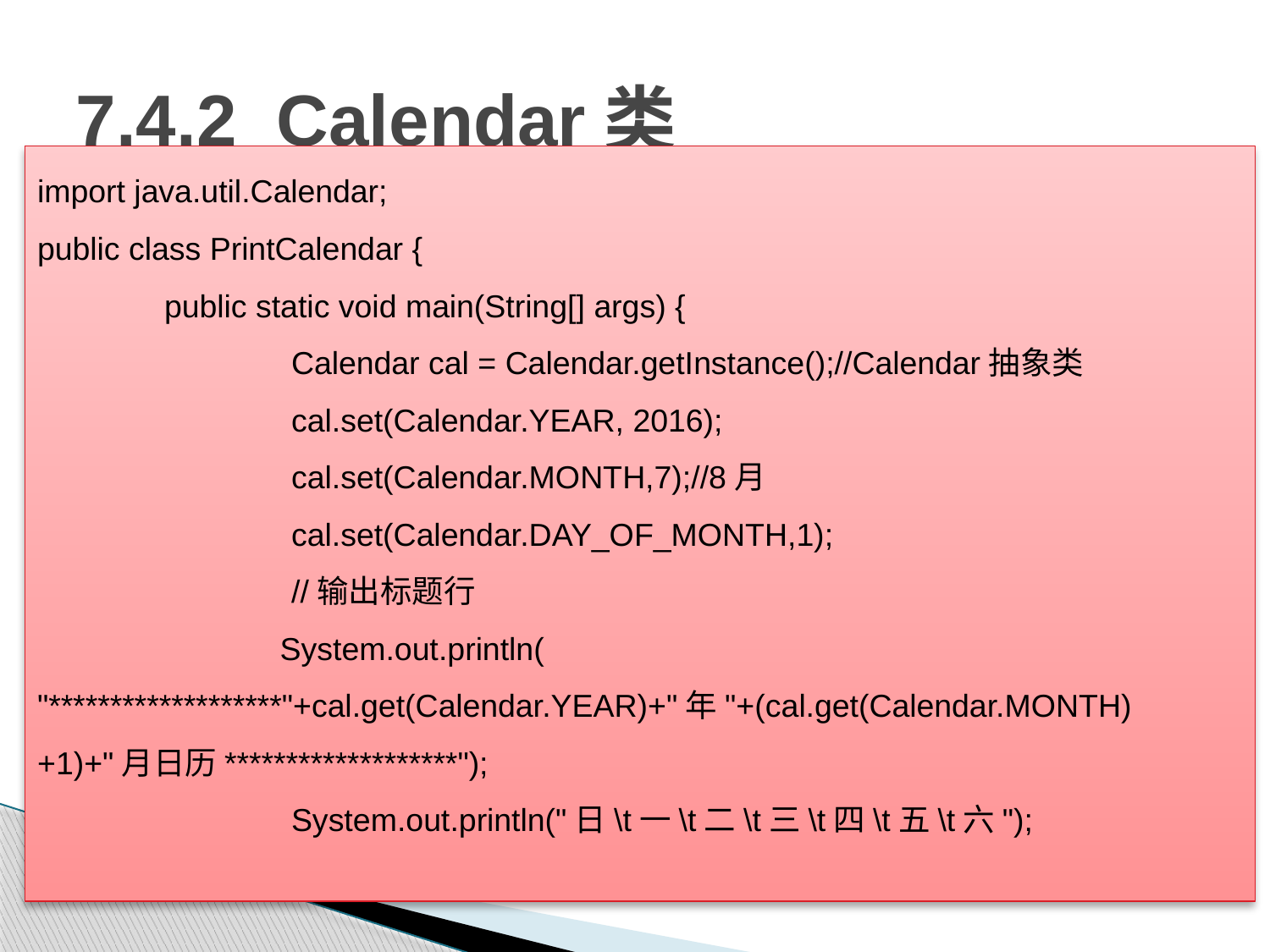

# 7.4.2  Calendar类
import java.util.Calendar;
public class PrintCalendar {
	public static void main(String[] args) {
		Calendar cal = Calendar.getInstance();//Calendar抽象类
		cal.set(Calendar.YEAR, 2016);
		cal.set(Calendar.MONTH,7);//8月
		cal.set(Calendar.DAY_OF_MONTH,1);
		//输出标题行
	             System.out.println(
"*******************"+cal.get(Calendar.YEAR)+"年"+(cal.get(Calendar.MONTH)+1)+"月日历*******************");
		System.out.println("日\t一\t二\t三\t四\t五\t六");